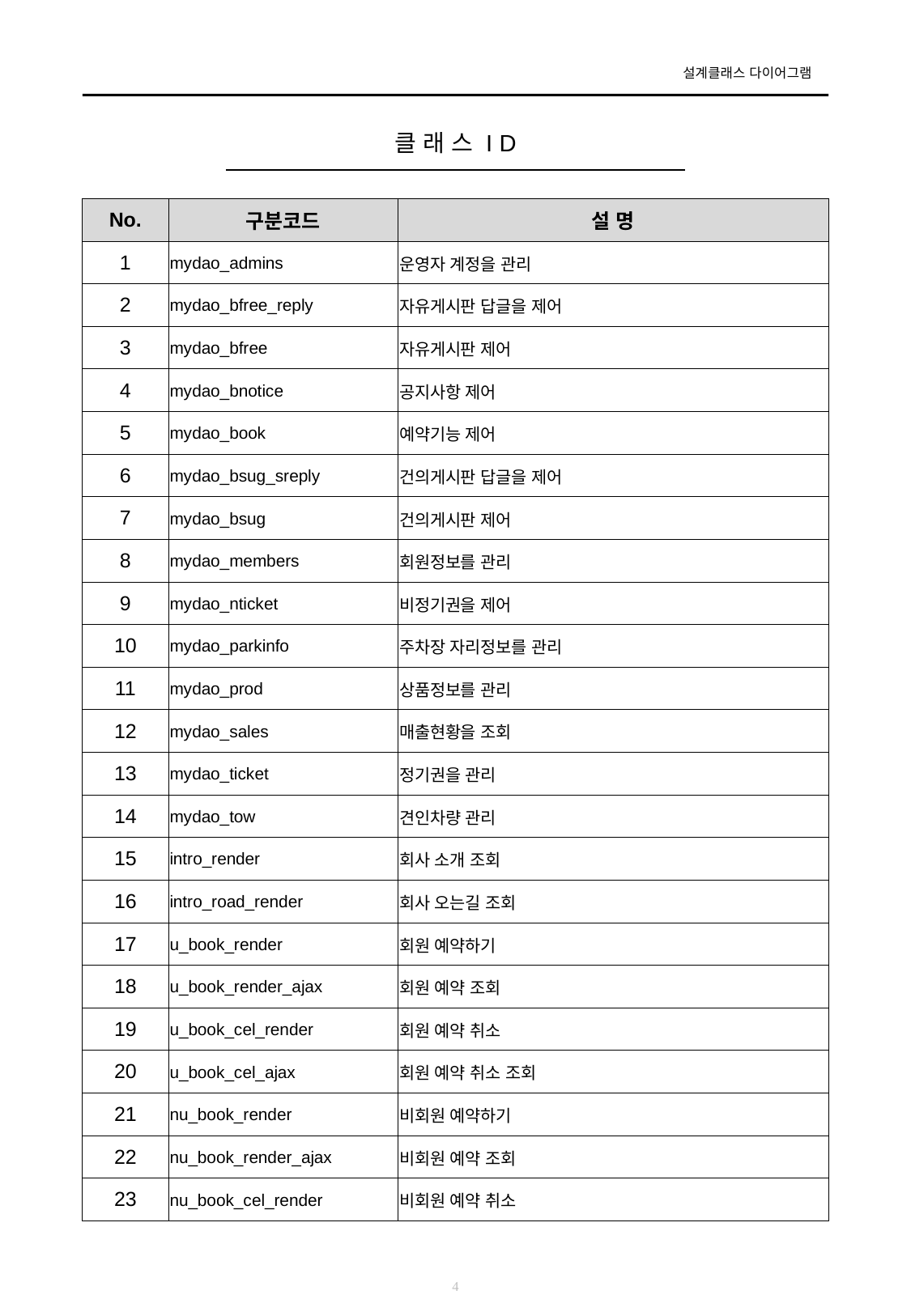

# 클 래 스 I D
| No. | 구분코드 | 설 명 |
| --- | --- | --- |
| 1 | mydao\_admins | 운영자 계정을 관리 |
| 2 | mydao\_bfree\_reply | 자유게시판 답글을 제어 |
| 3 | mydao\_bfree | 자유게시판 제어 |
| 4 | mydao\_bnotice | 공지사항 제어 |
| 5 | mydao\_book | 예약기능 제어 |
| 6 | mydao\_bsug\_sreply | 건의게시판 답글을 제어 |
| 7 | mydao\_bsug | 건의게시판 제어 |
| 8 | mydao\_members | 회원정보를 관리 |
| 9 | mydao\_nticket | 비정기권을 제어 |
| 10 | mydao\_parkinfo | 주차장 자리정보를 관리 |
| 11 | mydao\_prod | 상품정보를 관리 |
| 12 | mydao\_sales | 매출현황을 조회 |
| 13 | mydao\_ticket | 정기권을 관리 |
| 14 | mydao\_tow | 견인차량 관리 |
| 15 | intro\_render | 회사 소개 조회 |
| 16 | intro\_road\_render | 회사 오는길 조회 |
| 17 | u\_book\_render | 회원 예약하기 |
| 18 | u\_book\_render\_ajax | 회원 예약 조회 |
| 19 | u\_book\_cel\_render | 회원 예약 취소 |
| 20 | u\_book\_cel\_ajax | 회원 예약 취소 조회 |
| 21 | nu\_book\_render | 비회원 예약하기 |
| 22 | nu\_book\_render\_ajax | 비회원 예약 조회 |
| 23 | nu\_book\_cel\_render | 비회원 예약 취소 |
4